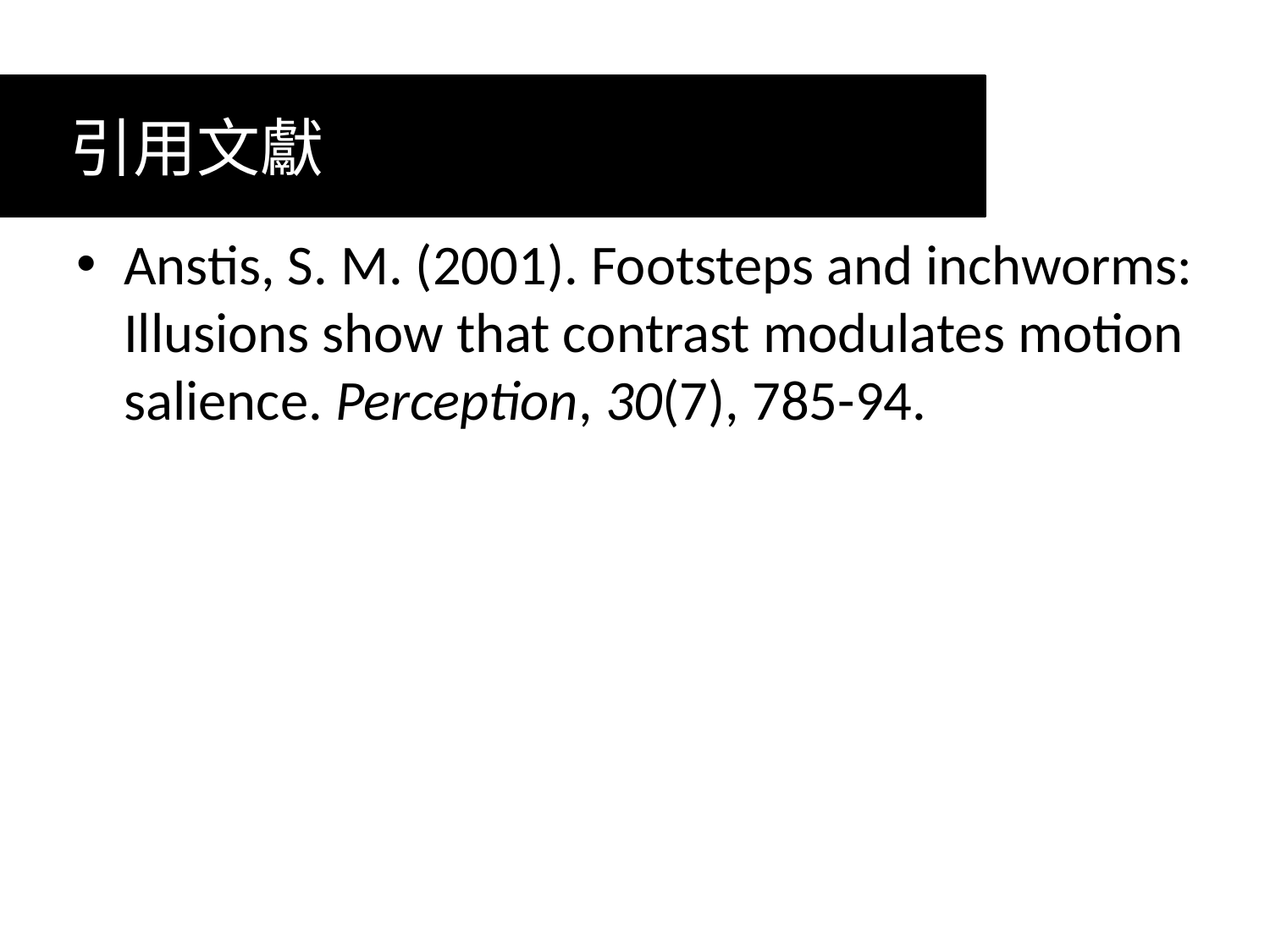

#
   引用文獻
Anstis, S. M. (2001). Footsteps and inchworms: Illusions show that contrast modulates motion salience. Perception, 30(7), 785-94.